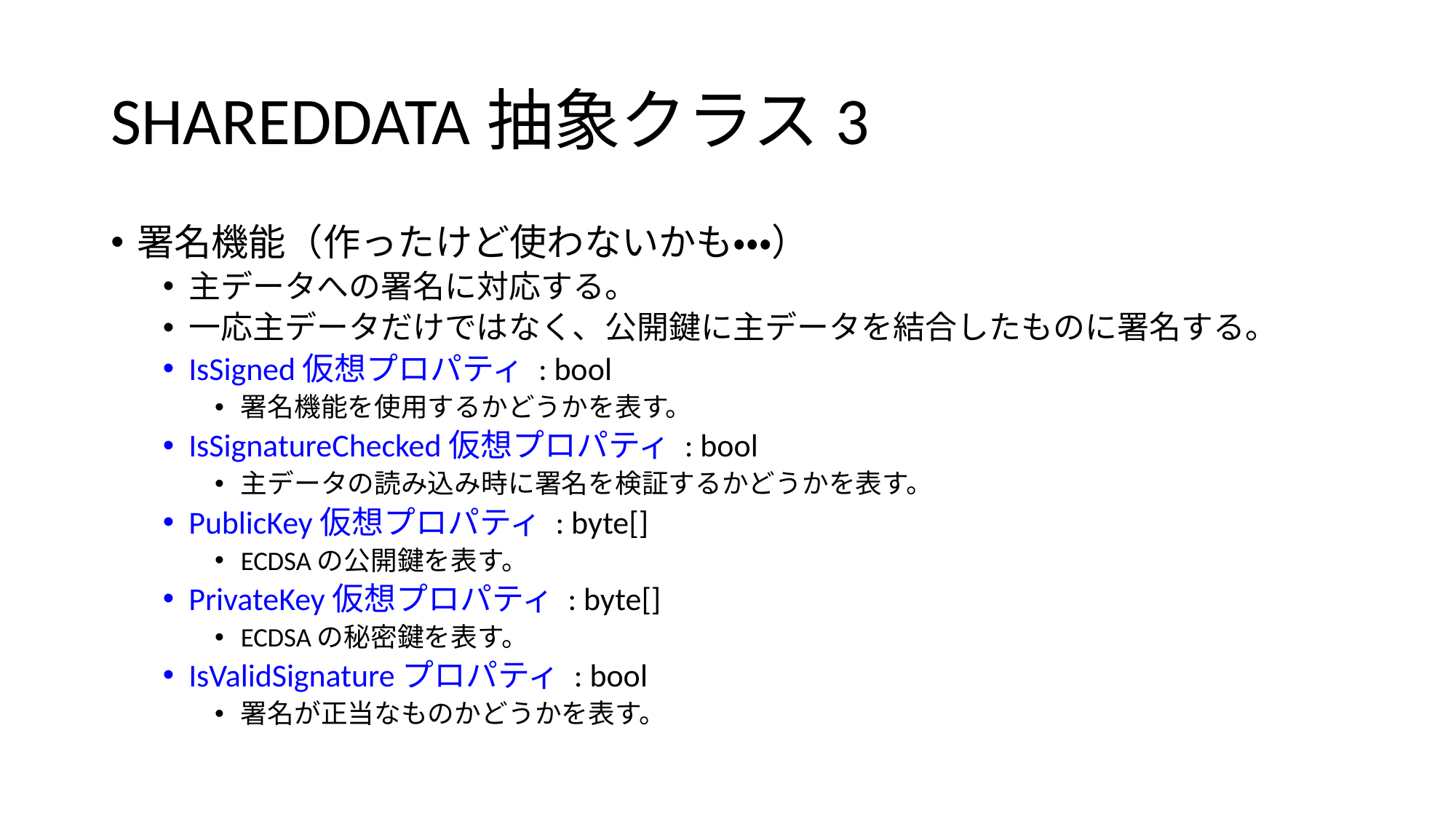

# SHAREDDATA抽象クラス3
署名機能（作ったけど使わないかも・・・）
主データへの署名に対応する。
一応主データだけではなく、公開鍵に主データを結合したものに署名する。
IsSigned仮想プロパティ : bool
署名機能を使用するかどうかを表す。
IsSignatureChecked仮想プロパティ : bool
主データの読み込み時に署名を検証するかどうかを表す。
PublicKey仮想プロパティ : byte[]
ECDSAの公開鍵を表す。
PrivateKey仮想プロパティ : byte[]
ECDSAの秘密鍵を表す。
IsValidSignatureプロパティ : bool
署名が正当なものかどうかを表す。